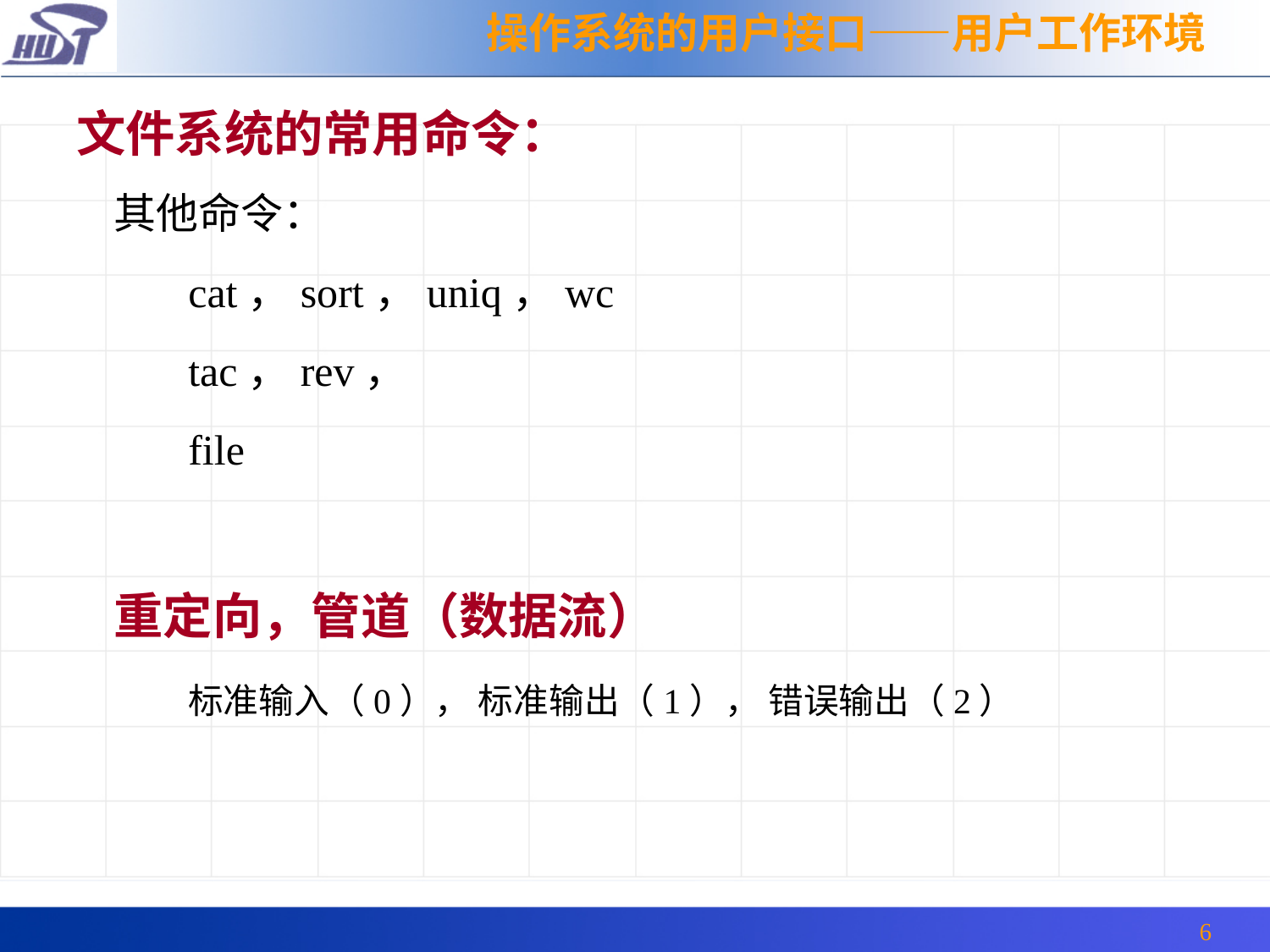

操作系统的用户接口——用户工作环境
文件系统的常用命令：
其他命令：
	cat，sort，uniq，wc
	tac，rev，
	file

重定向，管道（数据流）
	标准输入（0）， 标准输出（1）， 错误输出（2）

6